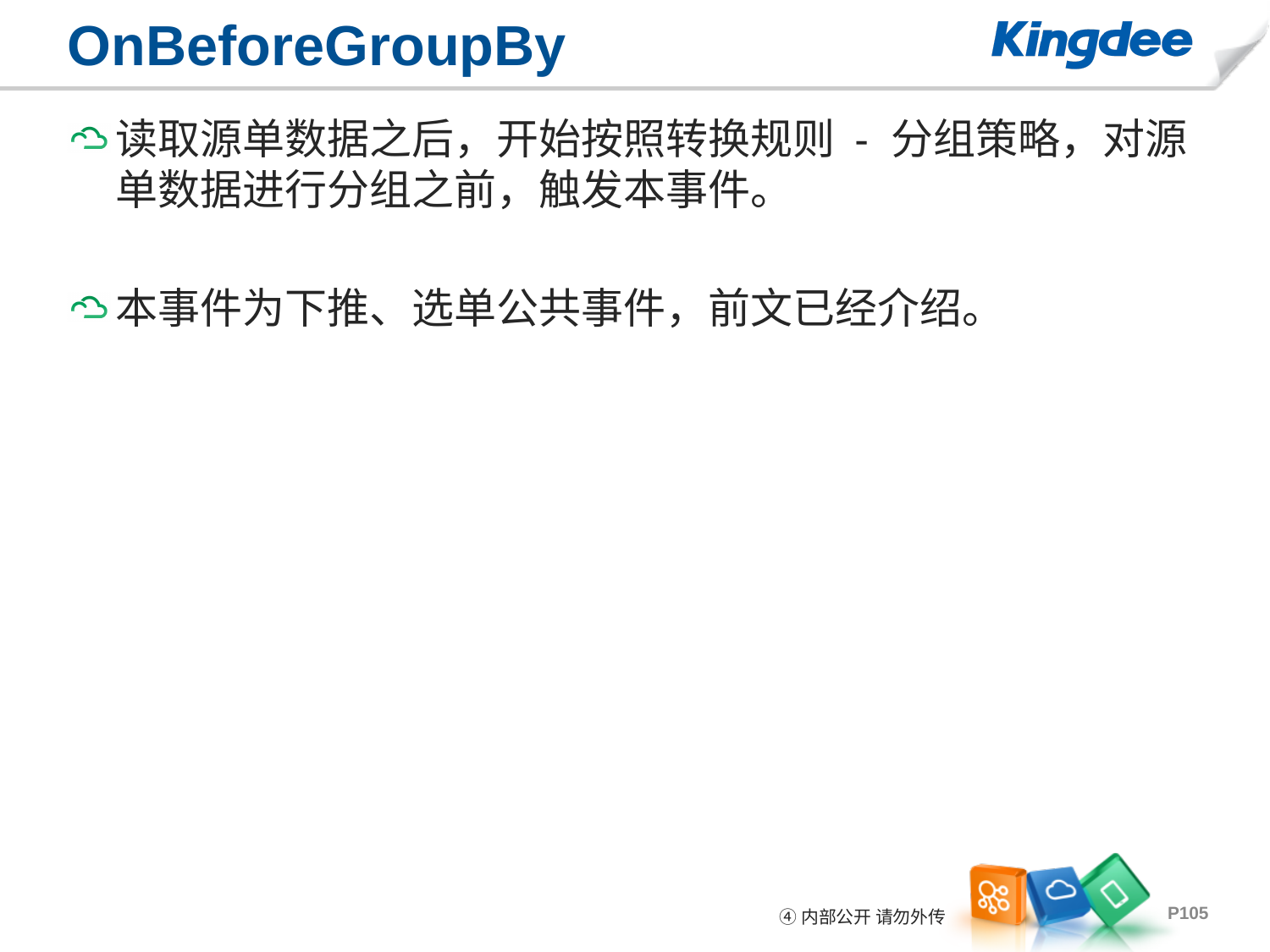

# OnBeforeGroupBy
读取源单数据之后，开始按照转换规则 - 分组策略，对源单数据进行分组之前，触发本事件。

本事件为下推、选单公共事件，前文已经介绍。